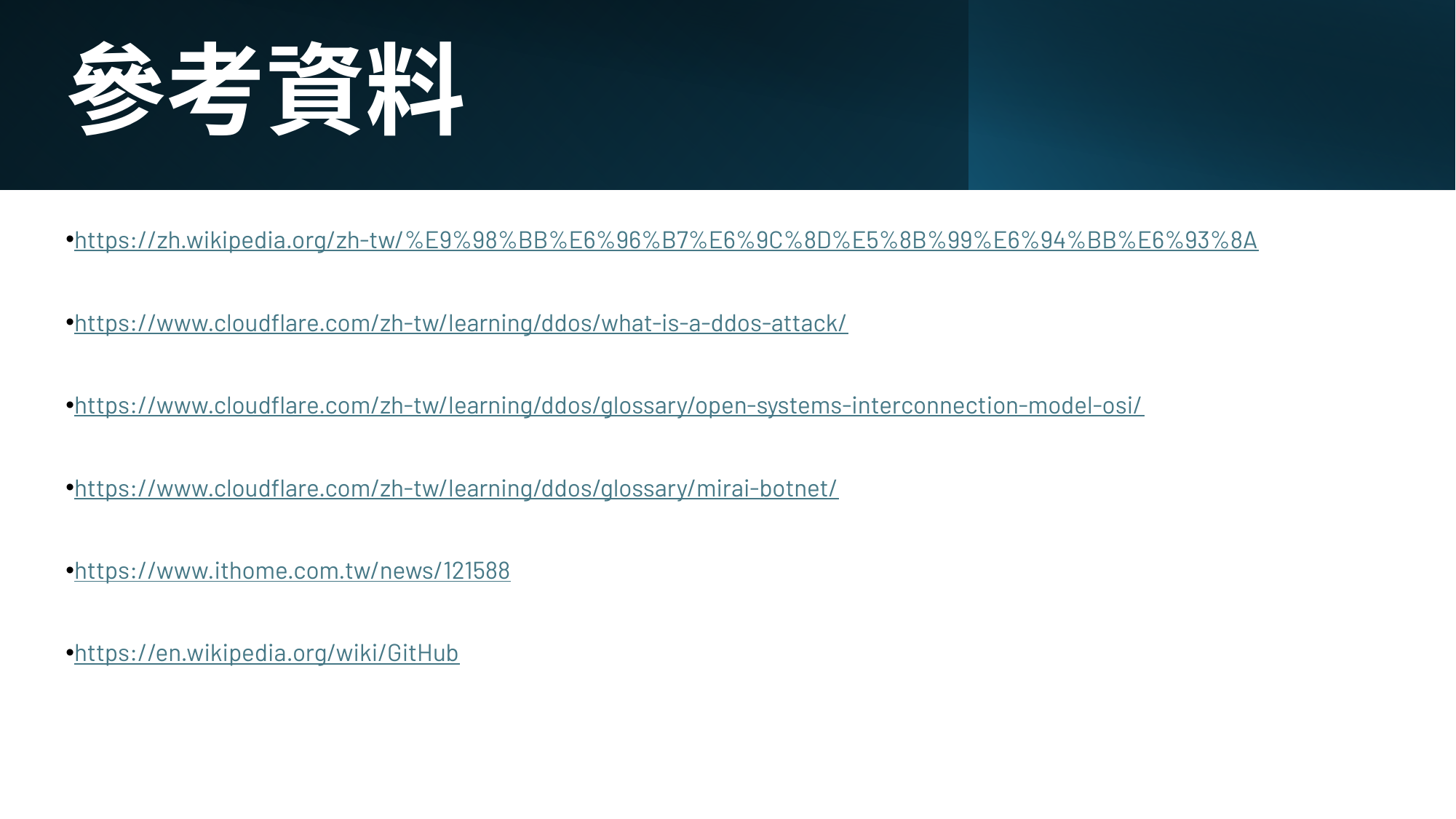

# 參考資料
https://zh.wikipedia.org/zh-tw/%E9%98%BB%E6%96%B7%E6%9C%8D%E5%8B%99%E6%94%BB%E6%93%8A

https://www.cloudflare.com/zh-tw/learning/ddos/what-is-a-ddos-attack/

https://www.cloudflare.com/zh-tw/learning/ddos/glossary/open-systems-interconnection-model-osi/

https://www.cloudflare.com/zh-tw/learning/ddos/glossary/mirai-botnet/

https://www.ithome.com.tw/news/121588

https://en.wikipedia.org/wiki/GitHub